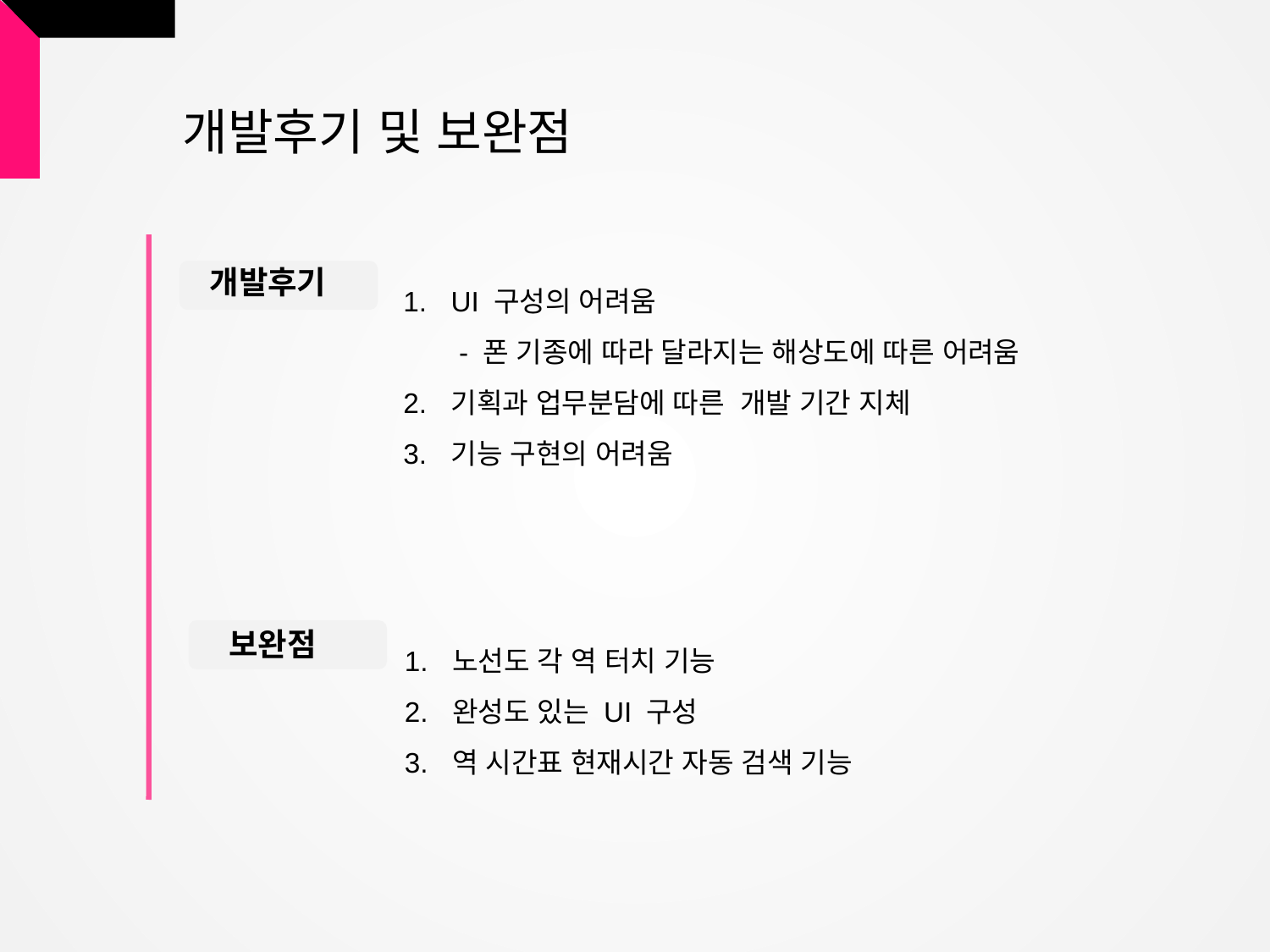

개발후기 및 보완점
개발후기

1.	UI 구성의 어려움
	 - 폰 기종에 따라 달라지는 해상도에 따른 어려움
기획과 업무분담에 따른  개발 기간 지체
3.	기능 구현의 어려움

보완점

노선도 각 역 터치 기능
완성도 있는 UI 구성
역 시간표 현재시간 자동 검색 기능